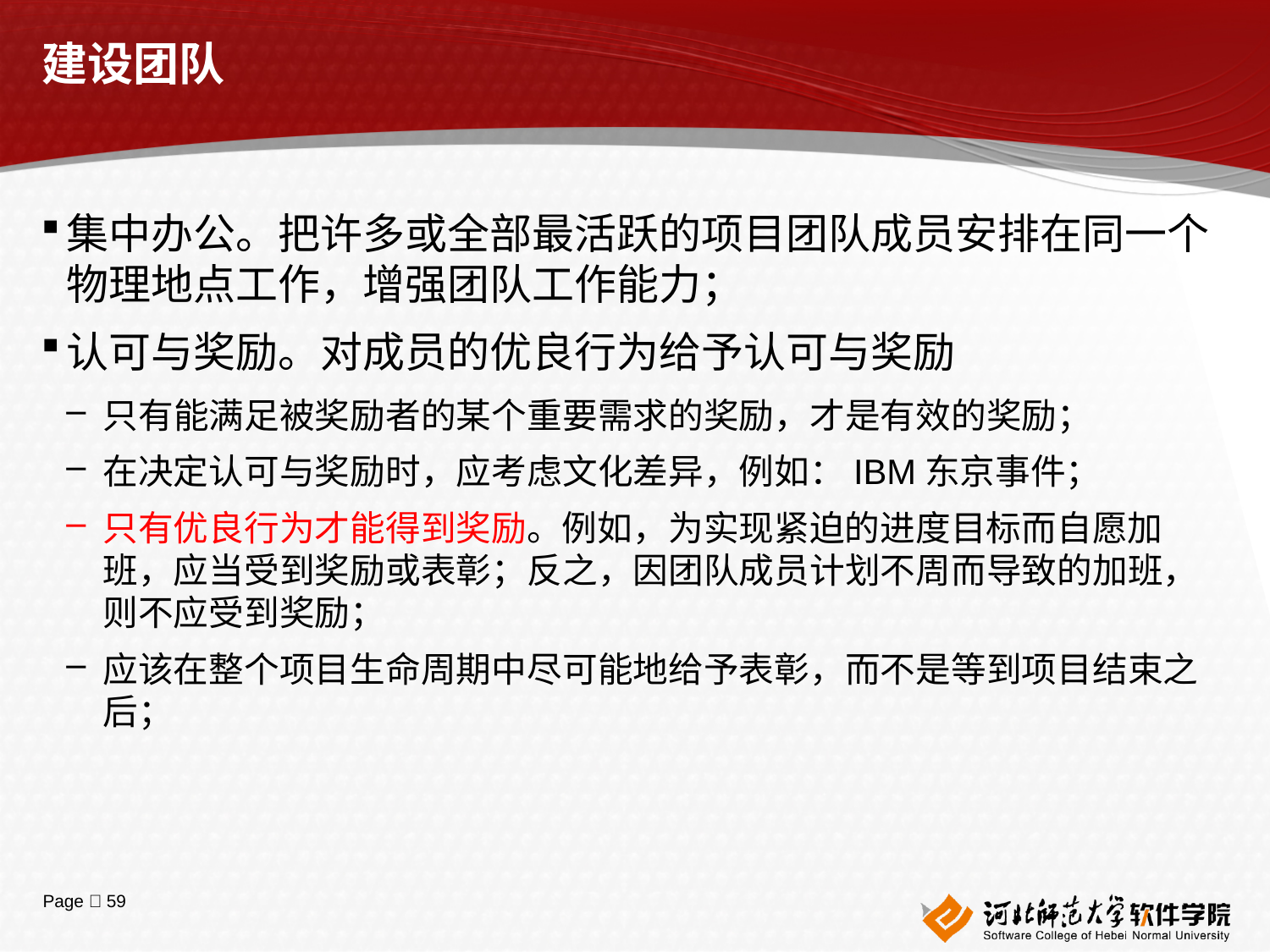

# 建设团队
集中办公。把许多或全部最活跃的项目团队成员安排在同一个物理地点工作，增强团队工作能力；
认可与奖励。对成员的优良行为给予认可与奖励
只有能满足被奖励者的某个重要需求的奖励，才是有效的奖励；
在决定认可与奖励时，应考虑文化差异，例如：IBM东京事件；
只有优良行为才能得到奖励。例如，为实现紧迫的进度目标而自愿加班，应当受到奖励或表彰；反之，因团队成员计划不周而导致的加班，则不应受到奖励；
应该在整个项目生命周期中尽可能地给予表彰，而不是等到项目结束之后；